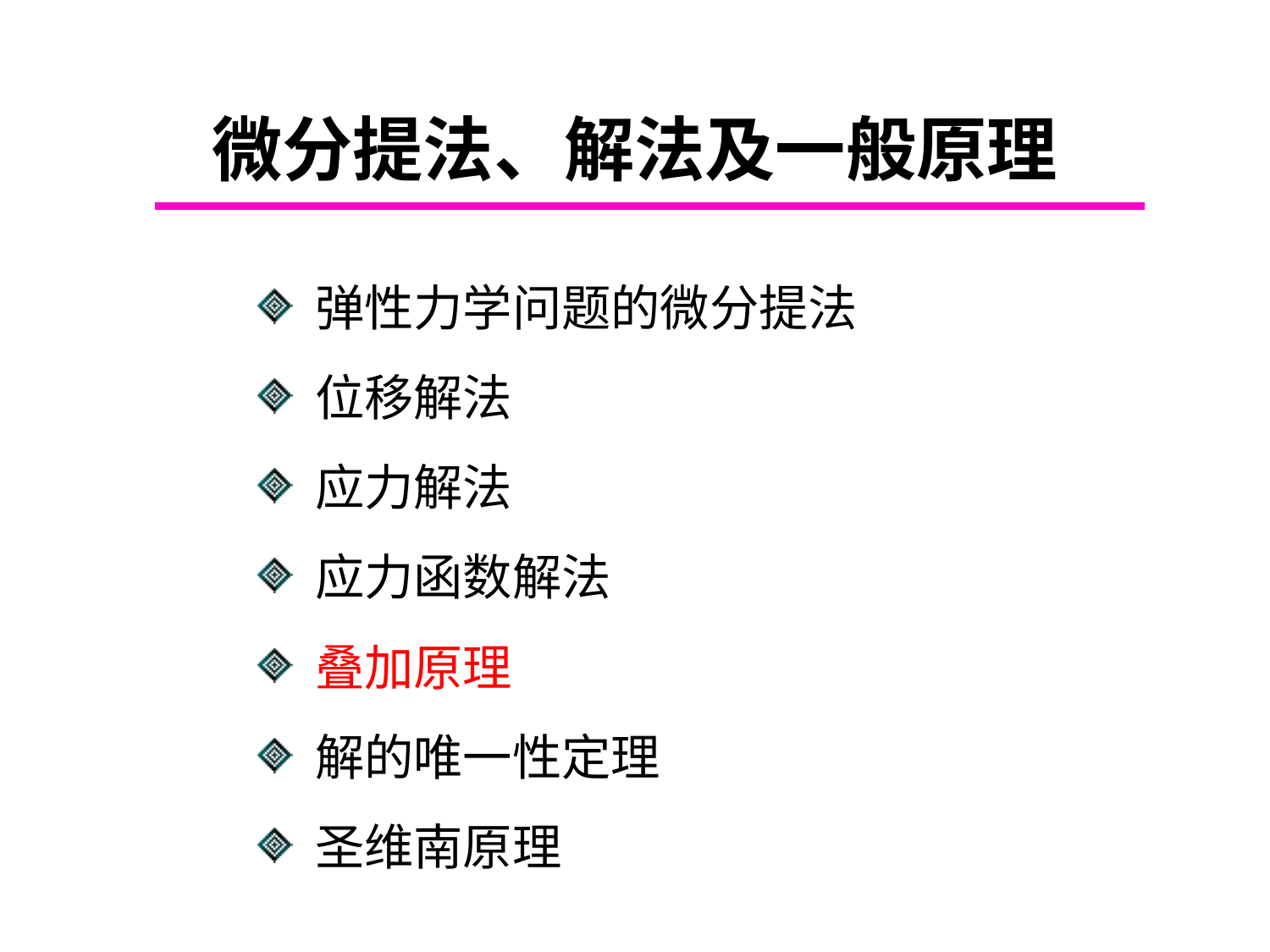

# 微分提法、解法及一般原理
 弹性力学问题的微分提法
 位移解法
 应力解法
 应力函数解法
 叠加原理
 解的唯一性定理
 圣维南原理
Chapter 6